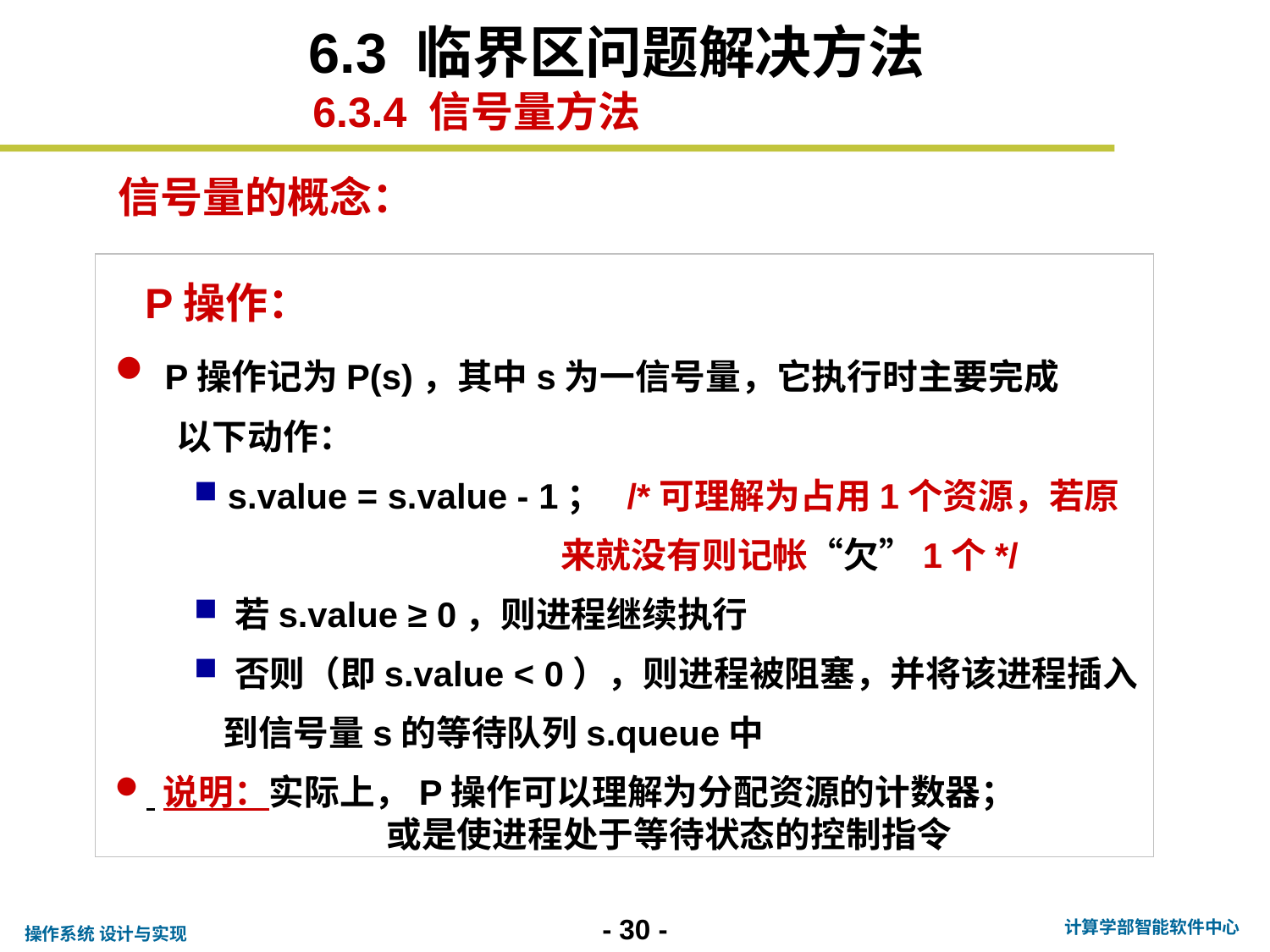

6.3 临界区问题解决方法
6.3.4 信号量方法
信号量的概念：
P操作：
 P操作记为P(s)，其中s为一信号量，它执行时主要完成
    以下动作：
 s.value = s.value - 1；  /*可理解为占用1个资源，若原
                                            来就没有则记帐“欠”1个*/
 若s.value ≥ 0，则进程继续执行
 否则（即s.value < 0），则进程被阻塞，并将该进程插入
  到信号量s的等待队列s.queue中
 说明：实际上，P操作可以理解为分配资源的计数器；
                             或是使进程处于等待状态的控制指令